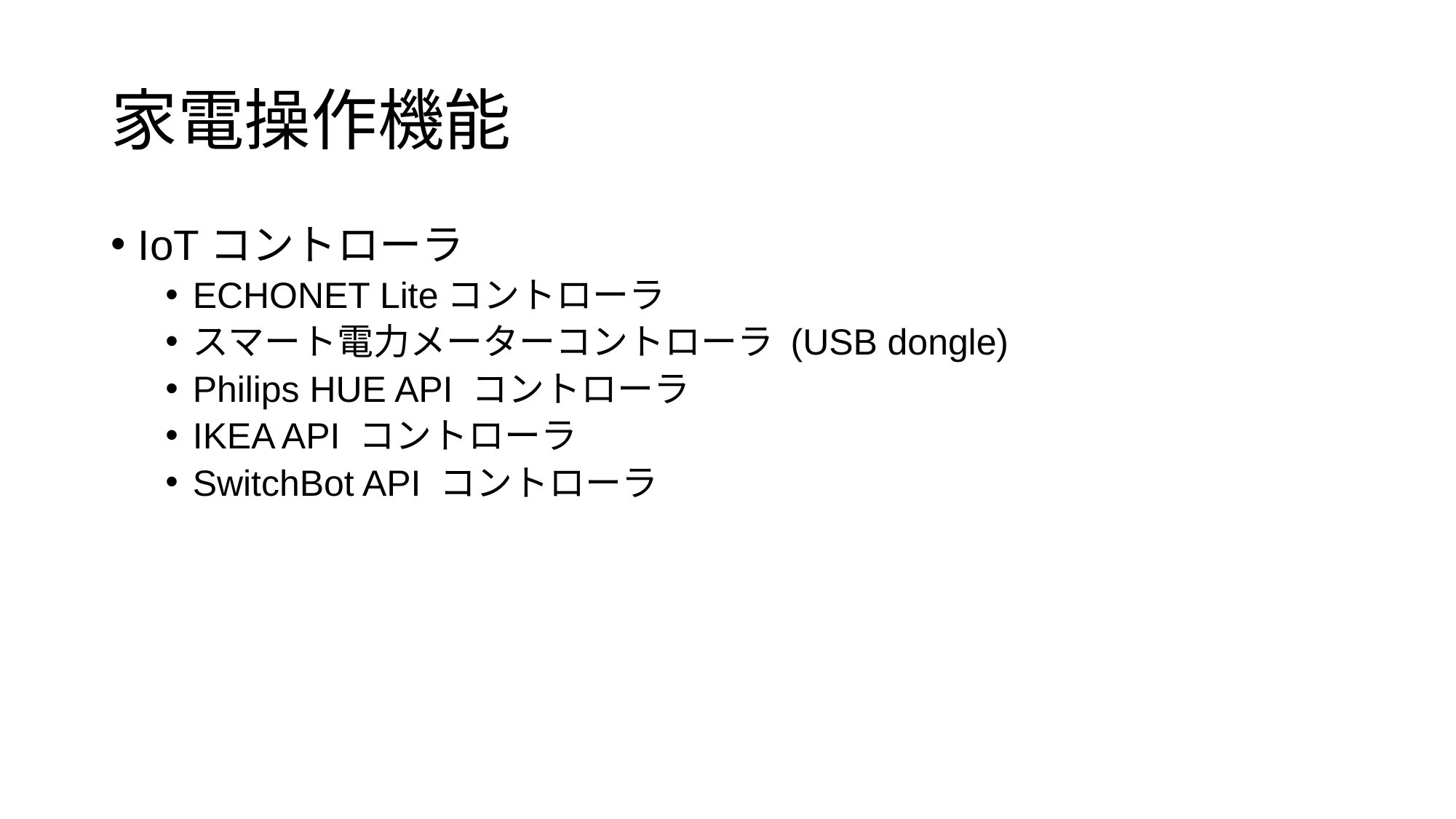

# 家電操作機能
IoTコントローラ
ECHONET Liteコントローラ
スマート電力メーターコントローラ (USB dongle)
Philips HUE API コントローラ
IKEA API コントローラ
SwitchBot API コントローラ